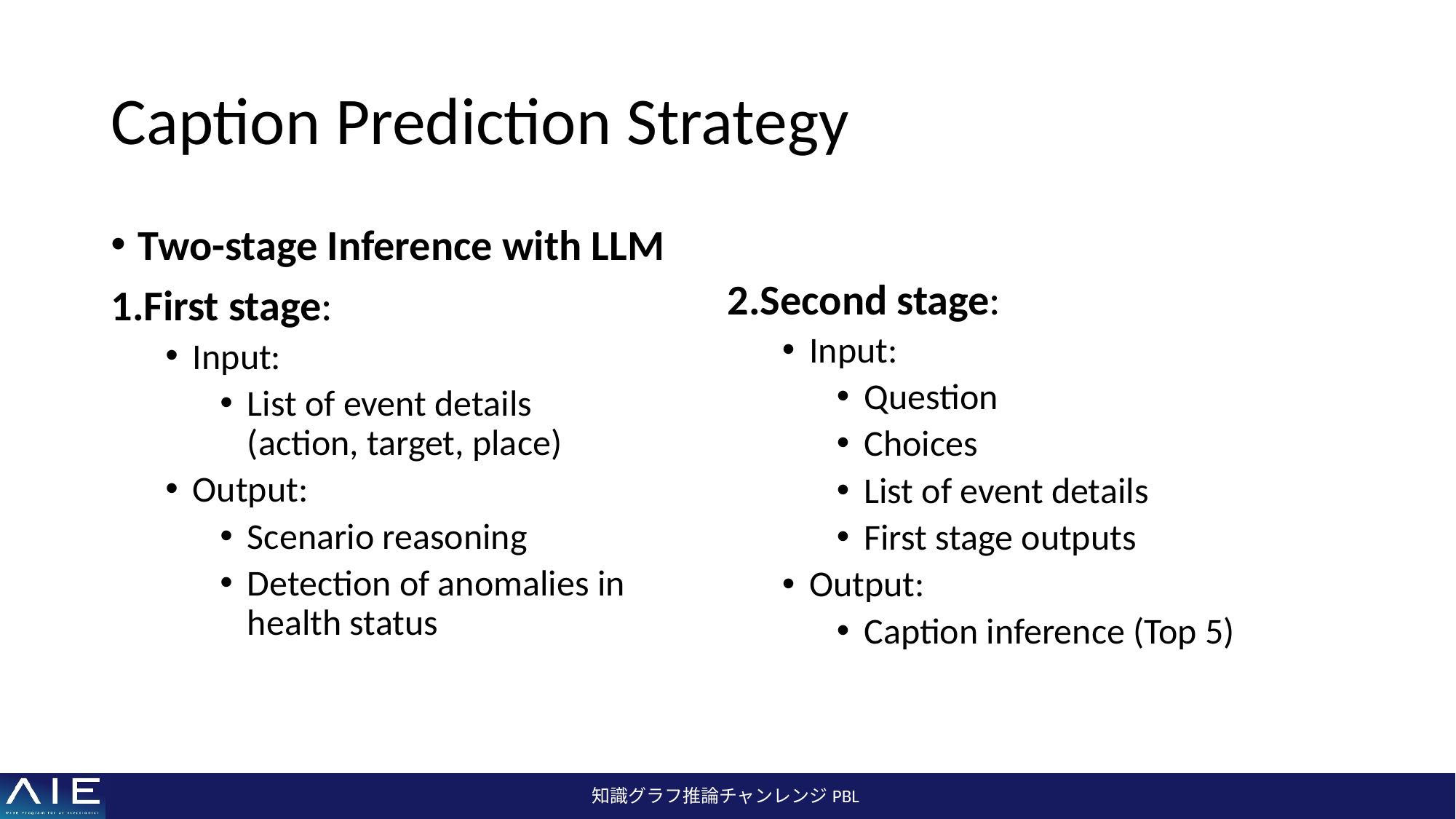

# Caption Prediction Strategy
Two-stage Inference with LLM
First stage:
Input:
List of event details
(action, target, place)
Output:
Scenario reasoning
Detection of anomalies in health status

Second stage:
Input:
Question
Choices
List of event details
First stage outputs
Output:
Caption inference (Top 5)
知識グラフ推論チャンレンジPBL